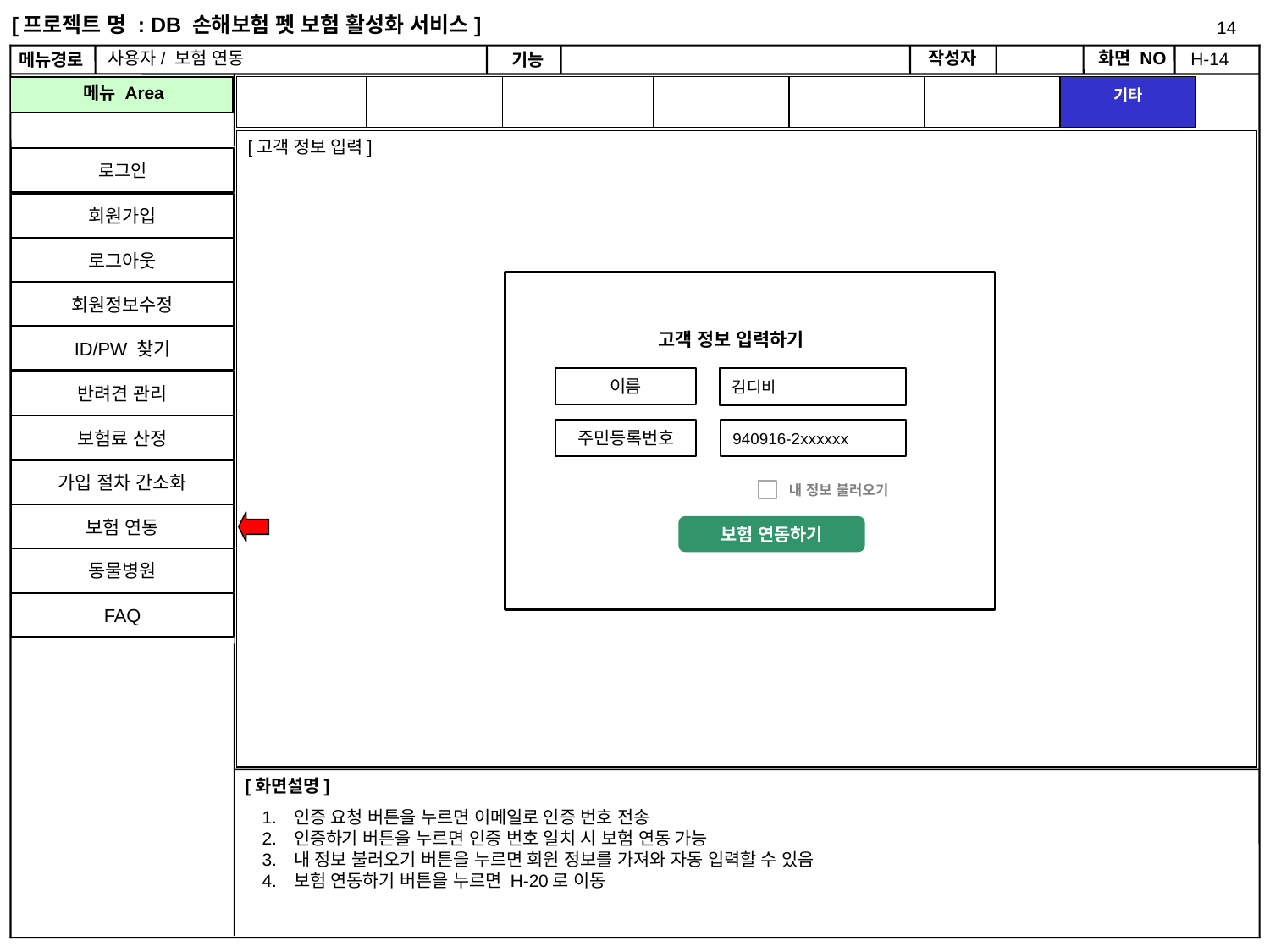

[프로젝트 명 : DB 손해보험 펫 보험 활성화 서비스]
14
사용자/ 보험 연동
H-14

[고객 정보 입력]

로그인
회원가입
로그아웃

회원정보수정
고객 정보 입력하기
ID/PW 찾기
이름
김디비
반려견 관리

보험료 산정
940916-2xxxxxx
주민등록번호
가입 절차 간소화
내 정보 불러오기

보험 연동

보험 연동하기
동물병원
FAQ
인증 요청 버튼을 누르면 이메일로 인증 번호 전송
인증하기 버튼을 누르면 인증 번호 일치 시 보험 연동 가능
내 정보 불러오기 버튼을 누르면 회원 정보를 가져와 자동 입력할 수 있음
보험 연동하기 버튼을 누르면 H-20로 이동